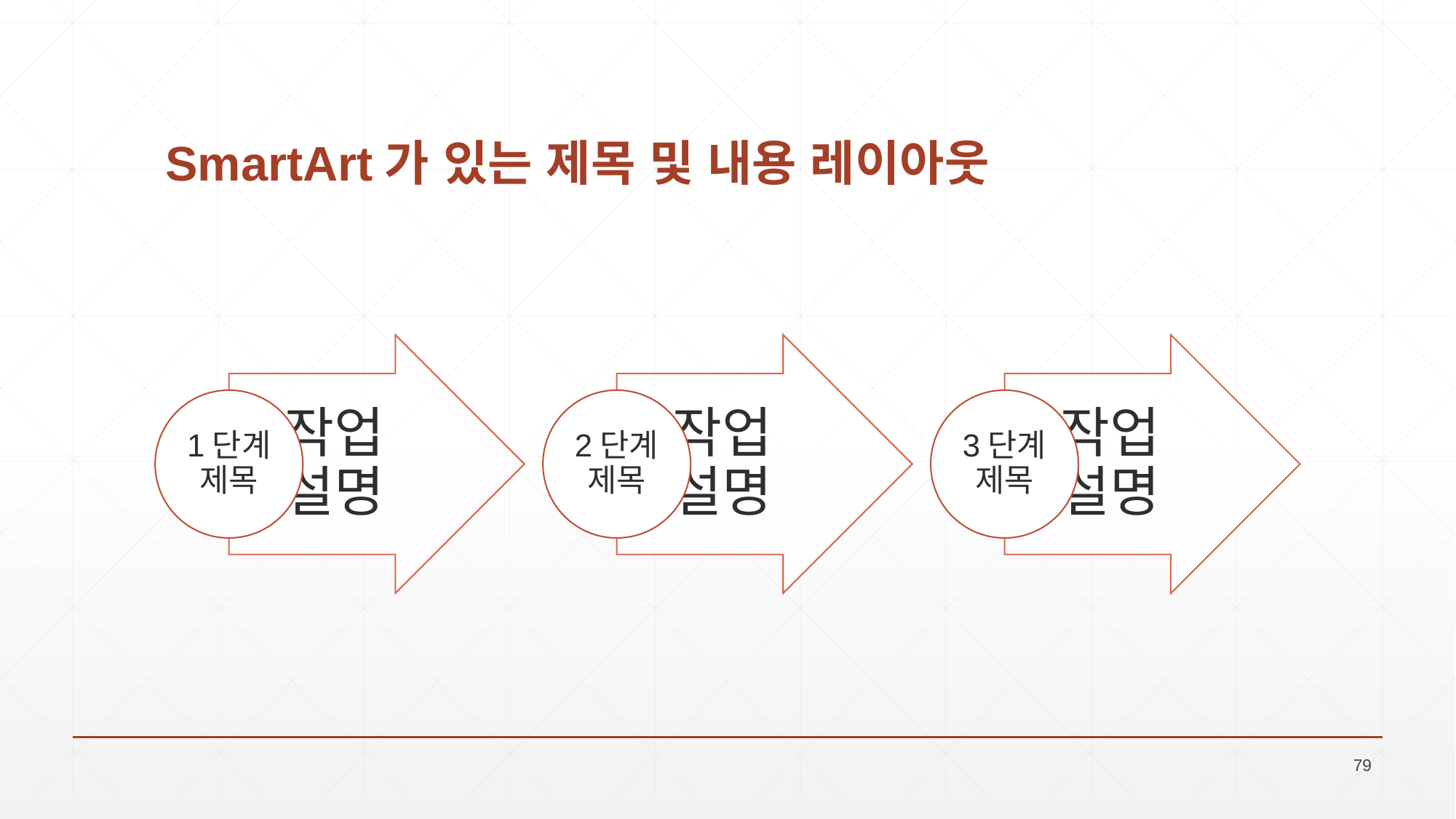

# SmartArt가 있는 제목 및 내용 레이아웃
작업 설명
1단계 제목
작업 설명
2단계 제목
작업 설명
3단계 제목
79